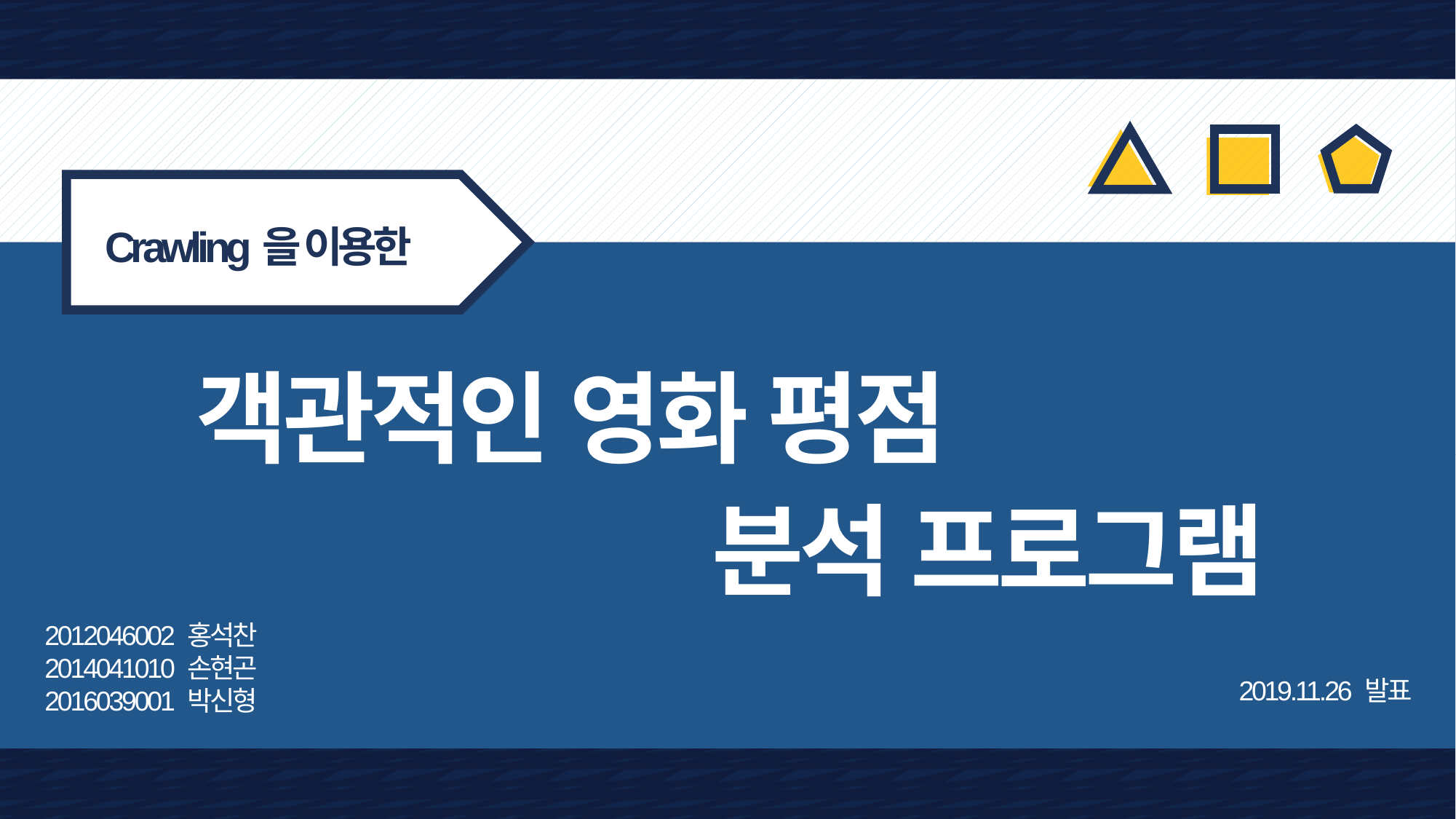

Crawling을 이용한

객관적인 영화 평점
분석 프로그램
2012046002 홍석찬
2014041010 손현곤
2016039001 박신형
2019.11.26 발표